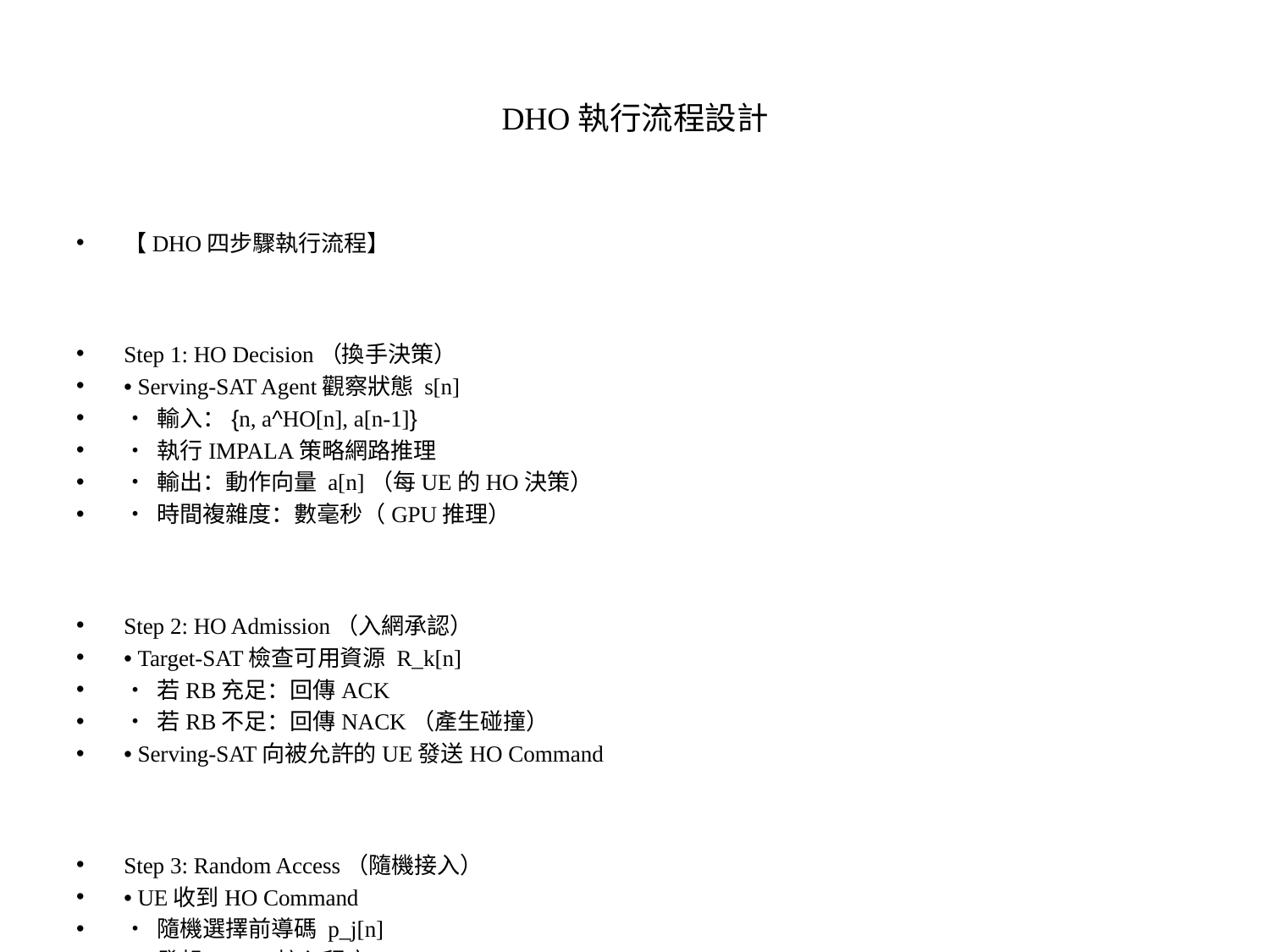

# DHO執行流程設計
【DHO四步驟執行流程】

Step 1: HO Decision（換手決策）
• Serving-SAT Agent觀察狀態 s[n]
• 輸入：{n, a^HO[n], a[n-1]}
• 執行IMPALA策略網路推理
• 輸出：動作向量 a[n]（每UE的HO決策）
• 時間複雜度：數毫秒（GPU推理）

Step 2: HO Admission（入網承認）
• Target-SAT檢查可用資源 R_k[n]
• 若RB充足：回傳ACK
• 若RB不足：回傳NACK（產生碰撞）
• Serving-SAT向被允許的UE發送HO Command

Step 3: Random Access（隨機接入）
• UE收到HO Command
• 隨機選擇前導碼 p_j[n]
• 發起RACH接入程序
• 可能產生PRACH碰撞

Step 4: HO Completion（換手完成）
• 接入成功：設定 a^HO_j[n] = 1
• 接入失敗：保留原Serving或重試
• 更新系統狀態準備下一決策週期

【關鍵技術創新】
✓ 跳過UE→Serving的MR傳輸
✓ 基於預測的即時決策
✓ 多UE聯合優化避免衝突